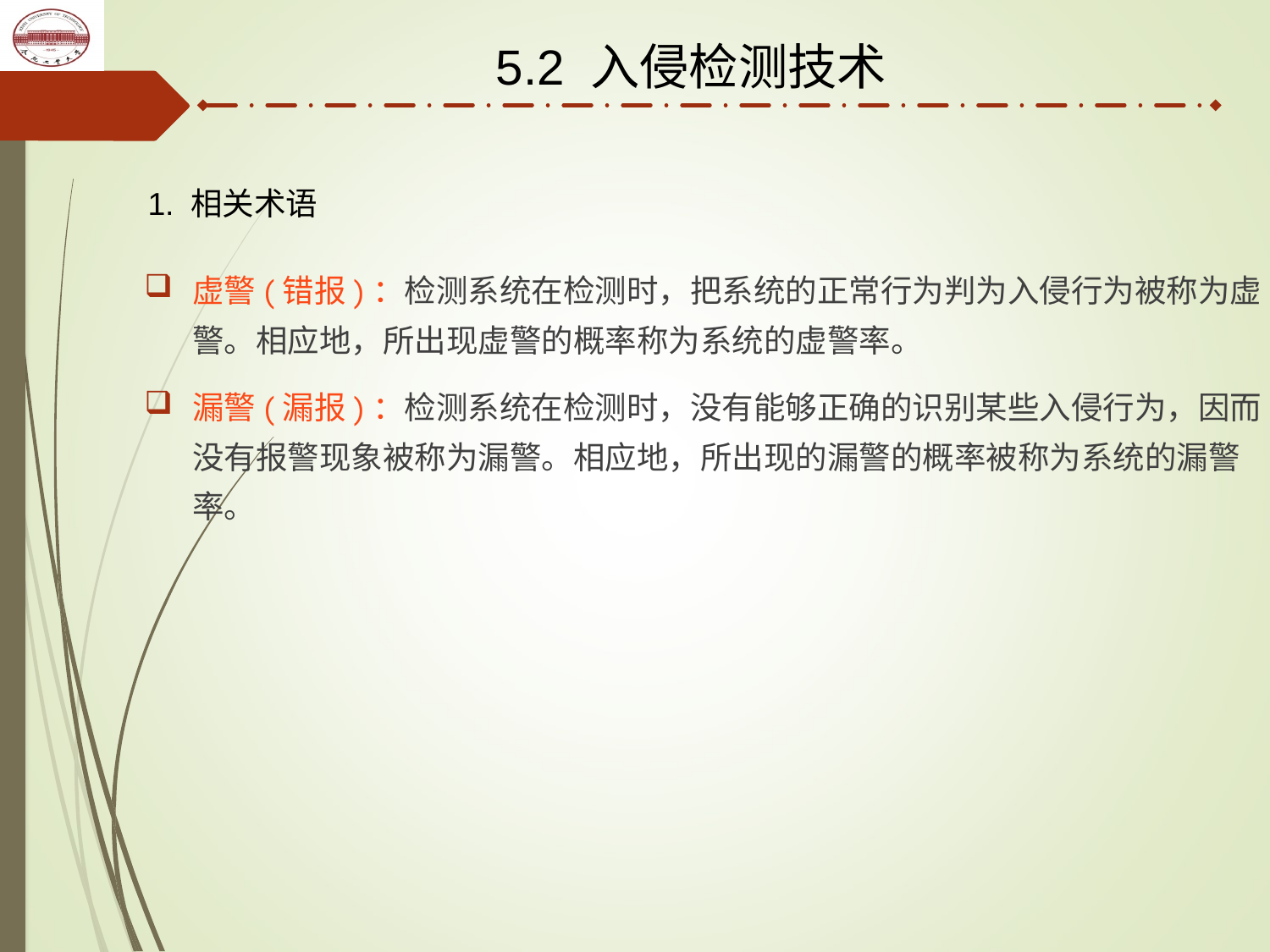

5.2 入侵检测技术
1. 相关术语
虚警(错报)：检测系统在检测时，把系统的正常行为判为入侵行为被称为虚警。相应地，所出现虚警的概率称为系统的虚警率。
漏警(漏报)：检测系统在检测时，没有能够正确的识别某些入侵行为，因而没有报警现象被称为漏警。相应地，所出现的漏警的概率被称为系统的漏警率。